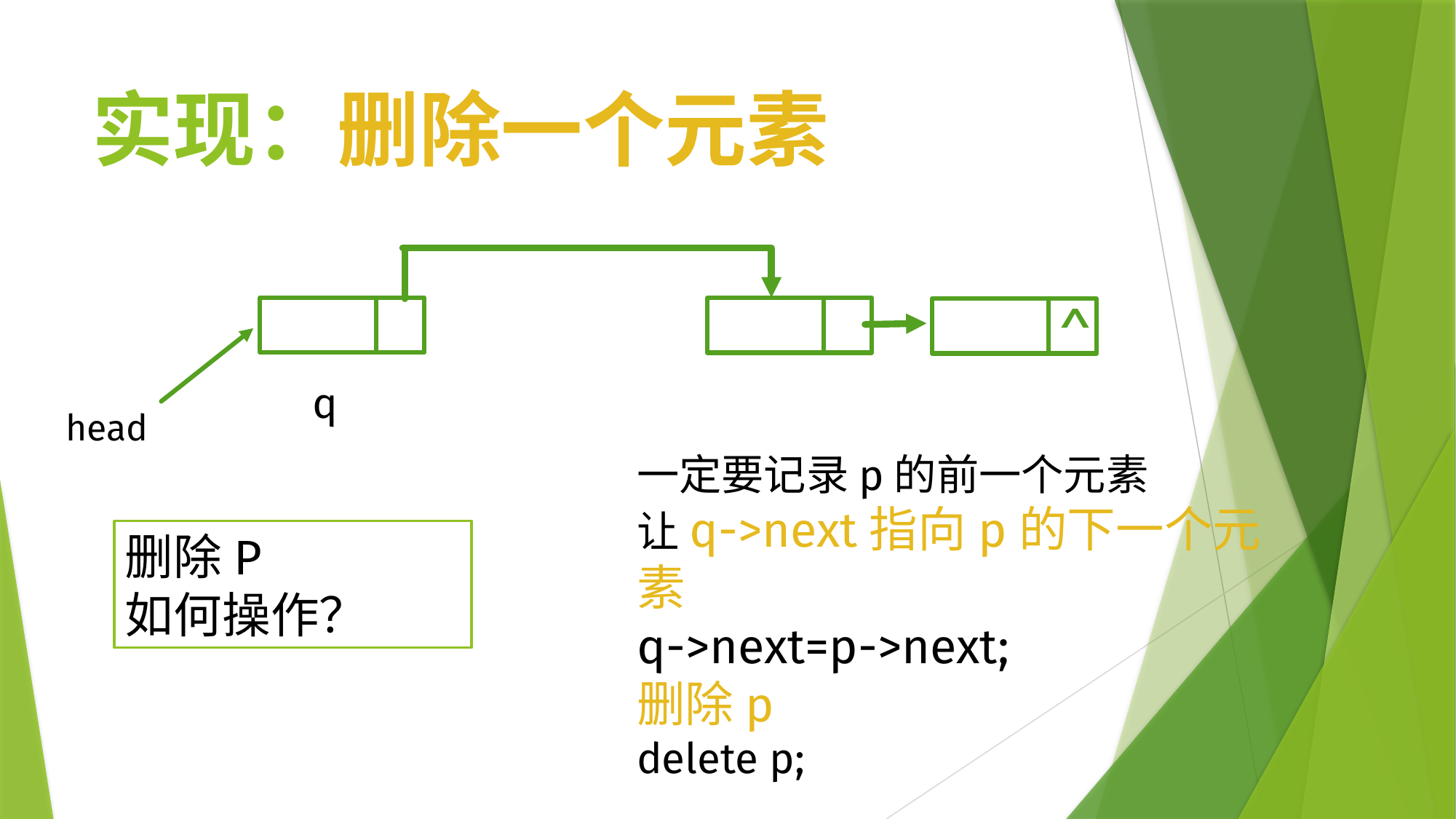

# 实现：删除一个元素

^

q
p
head
一定要记录p的前一个元素
让q->next指向p的下一个元素
q->next=p->next;
删除p
delete p;
删除P
如何操作？